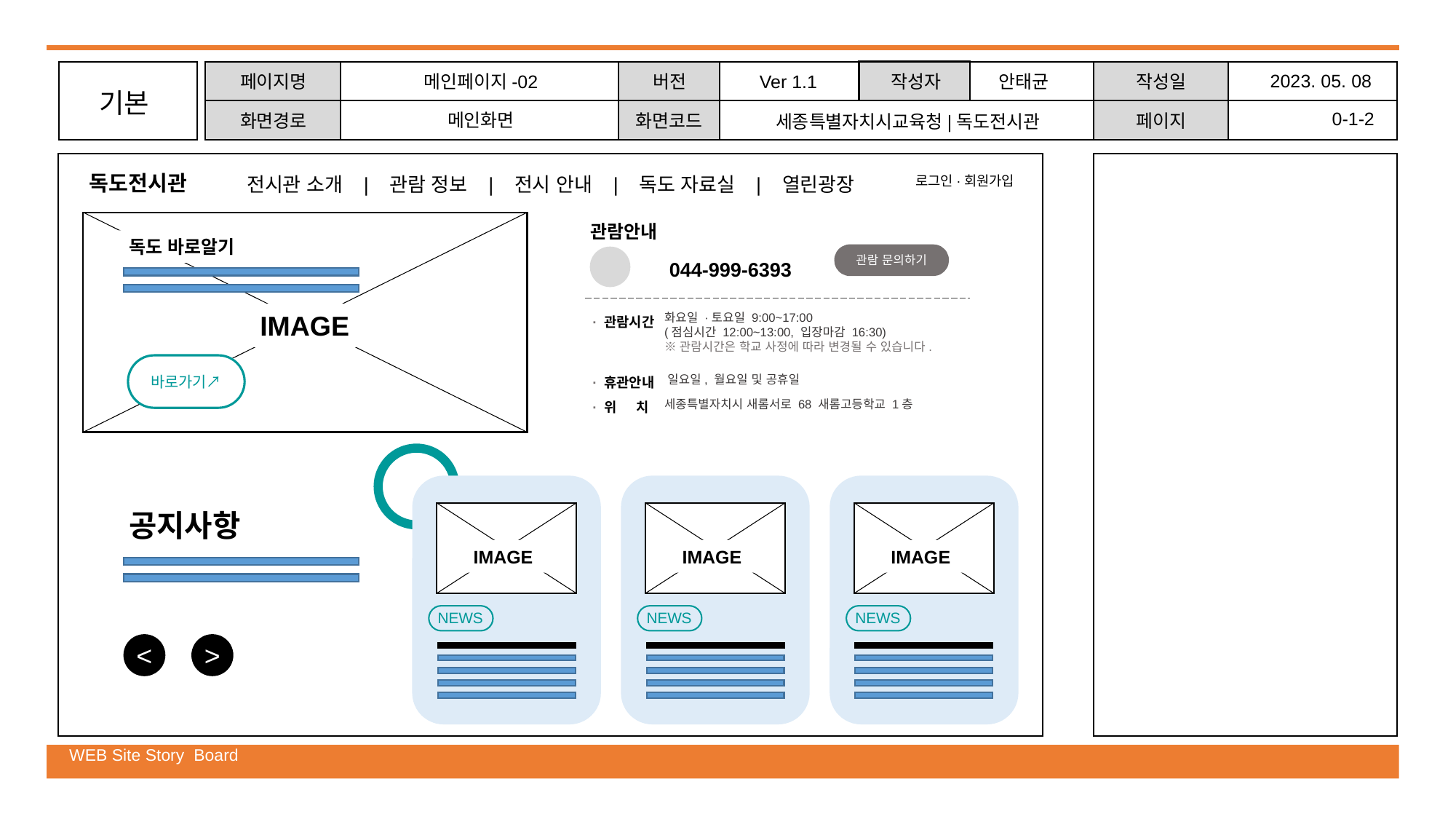

2023. 05. 08
페이지명
메인페이지-02
버전
Ver 1.1
작성자
안태균
작성일
기본
0-1-2
메인화면
화면경로
화면코드
페이지
세종특별자치시교육청|독도전시관

독도전시관
전시관 소개   |   관람 정보   |   전시 안내   |   독도 자료실   |   열린광장
로그인·회원가입

관람안내

관람 문의하기

044-999-6393
· 관람시간
화요일 ·토요일 9:00~17:00
(점심시간 12:00~13:00, 입장마감 16:30)
※관람시간은 학교 사정에 따라 변경될 수 있습니다.
· 휴관안내
· 위     치
일요일, 월요일 및 공휴일
세종특별자치시 새롬서로 68 새롬고등학교 1층
독도 바로알기

IMAGE

바로가기↗

IMAGE
 NEWS

IMAGE
 NEWS

IMAGE
 NEWS

공지사항

<

>

WEB Site Story  Board